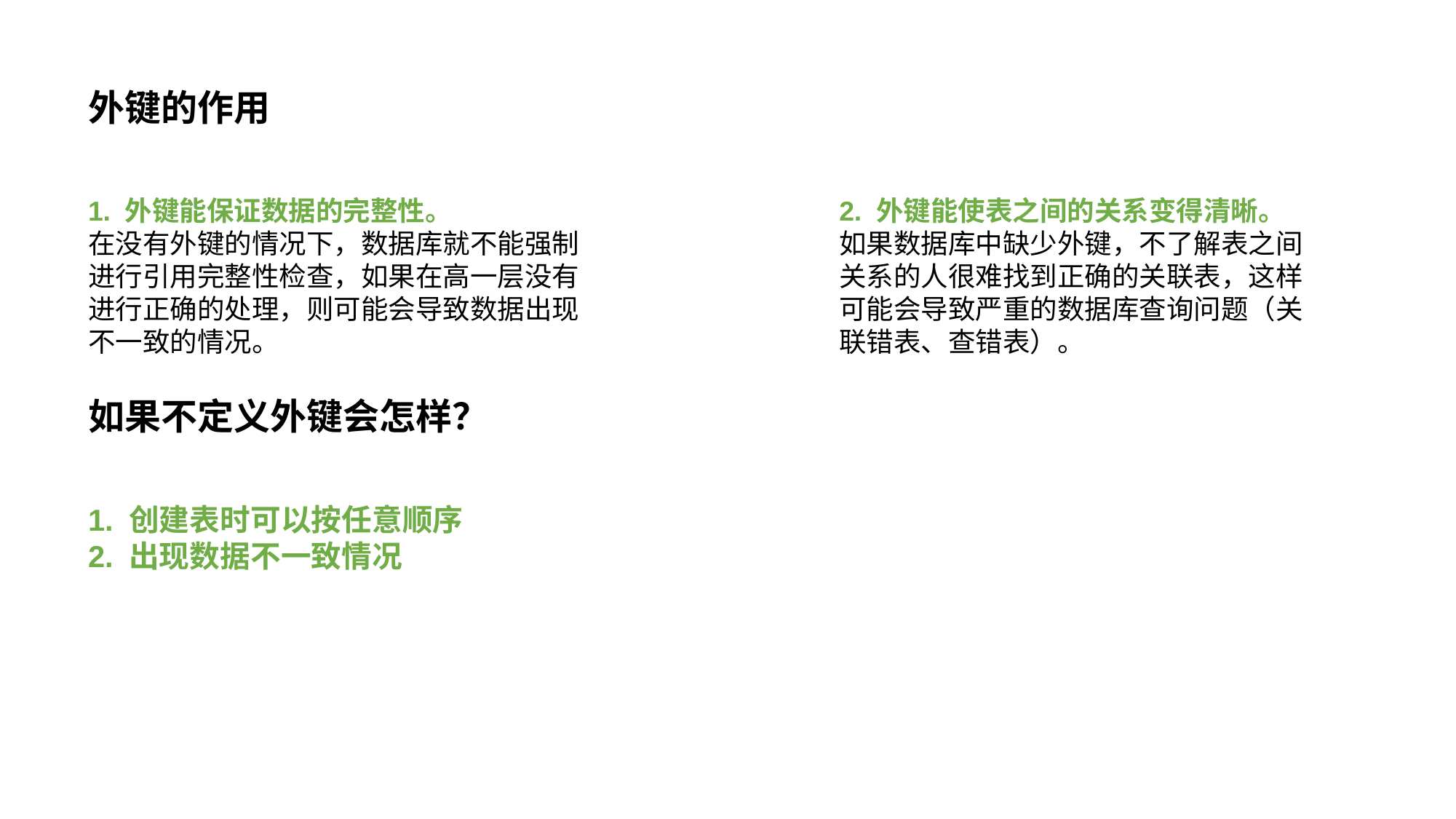

# 外键的作用
1. 外键能保证数据的完整性。
在没有外键的情况下，数据库就不能强制进行引用完整性检查，如果在高一层没有进行正确的处理，则可能会导致数据出现不一致的情况。
2. 外键能使表之间的关系变得清晰。
如果数据库中缺少外键，不了解表之间关系的人很难找到正确的关联表，这样可能会导致严重的数据库查询问题（关联错表、查错表）。
如果不定义外键会怎样？
1. 创建表时可以按任意顺序
2. 出现数据不一致情况